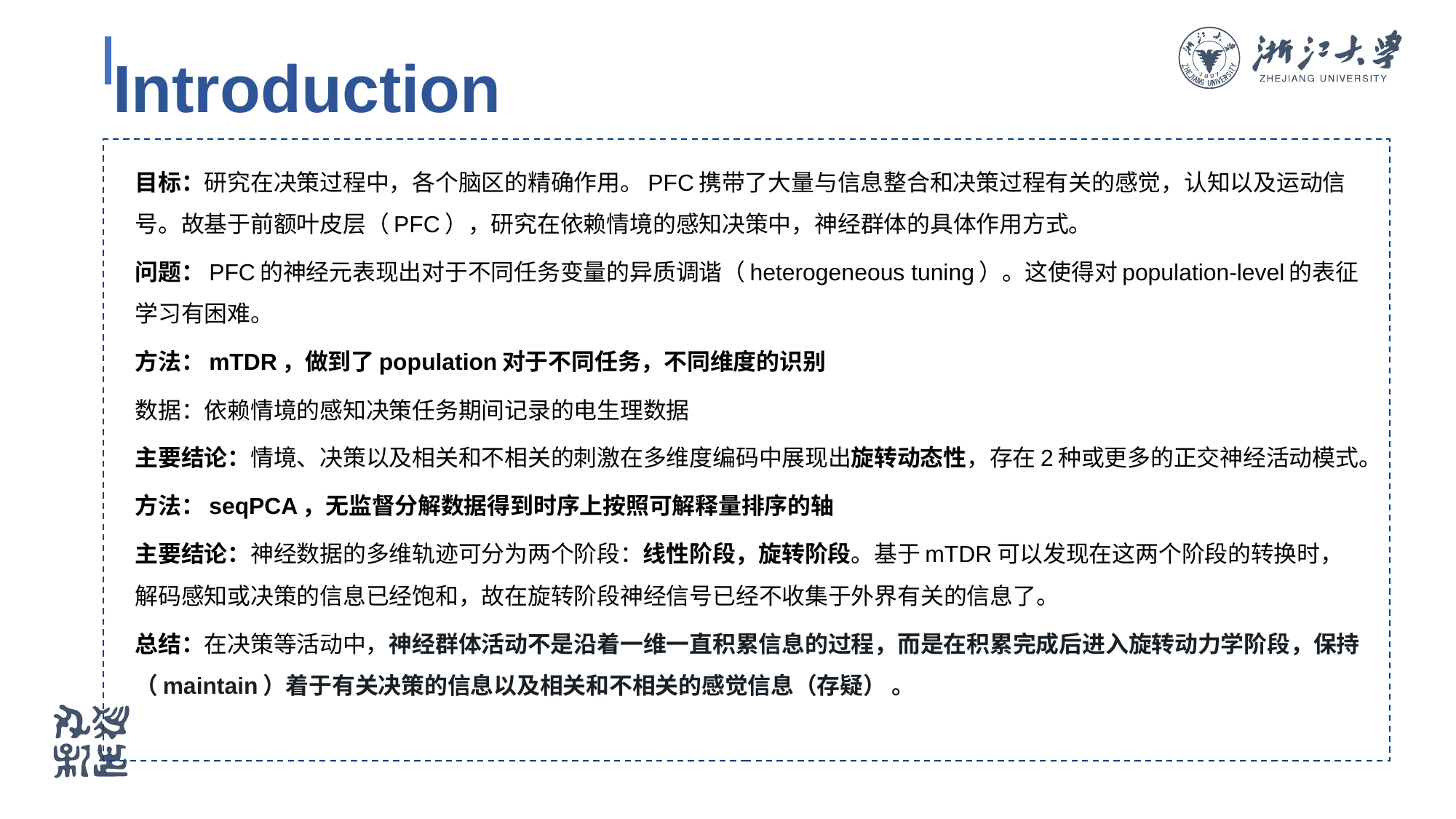

Introduction

目标：研究在决策过程中，各个脑区的精确作用。PFC携带了大量与信息整合和决策过程有关的感觉，认知以及运动信号。故基于前额叶皮层（PFC），研究在依赖情境的感知决策中，神经群体的具体作用方式。
问题：PFC的神经元表现出对于不同任务变量的异质调谐（heterogeneous tuning）。这使得对population-level的表征学习有困难。
方法：mTDR，做到了population对于不同任务，不同维度的识别
数据：依赖情境的感知决策任务期间记录的电生理数据
主要结论：情境、决策以及相关和不相关的刺激在多维度编码中展现出旋转动态性，存在2种或更多的正交神经活动模式。
方法：seqPCA，无监督分解数据得到时序上按照可解释量排序的轴
主要结论：神经数据的多维轨迹可分为两个阶段：线性阶段，旋转阶段。基于mTDR可以发现在这两个阶段的转换时，解码感知或决策的信息已经饱和，故在旋转阶段神经信号已经不收集于外界有关的信息了。
总结：在决策等活动中，神经群体活动不是沿着一维一直积累信息的过程，而是在积累完成后进入旋转动力学阶段，保持（maintain）着于有关决策的信息以及相关和不相关的感觉信息（存疑） 。